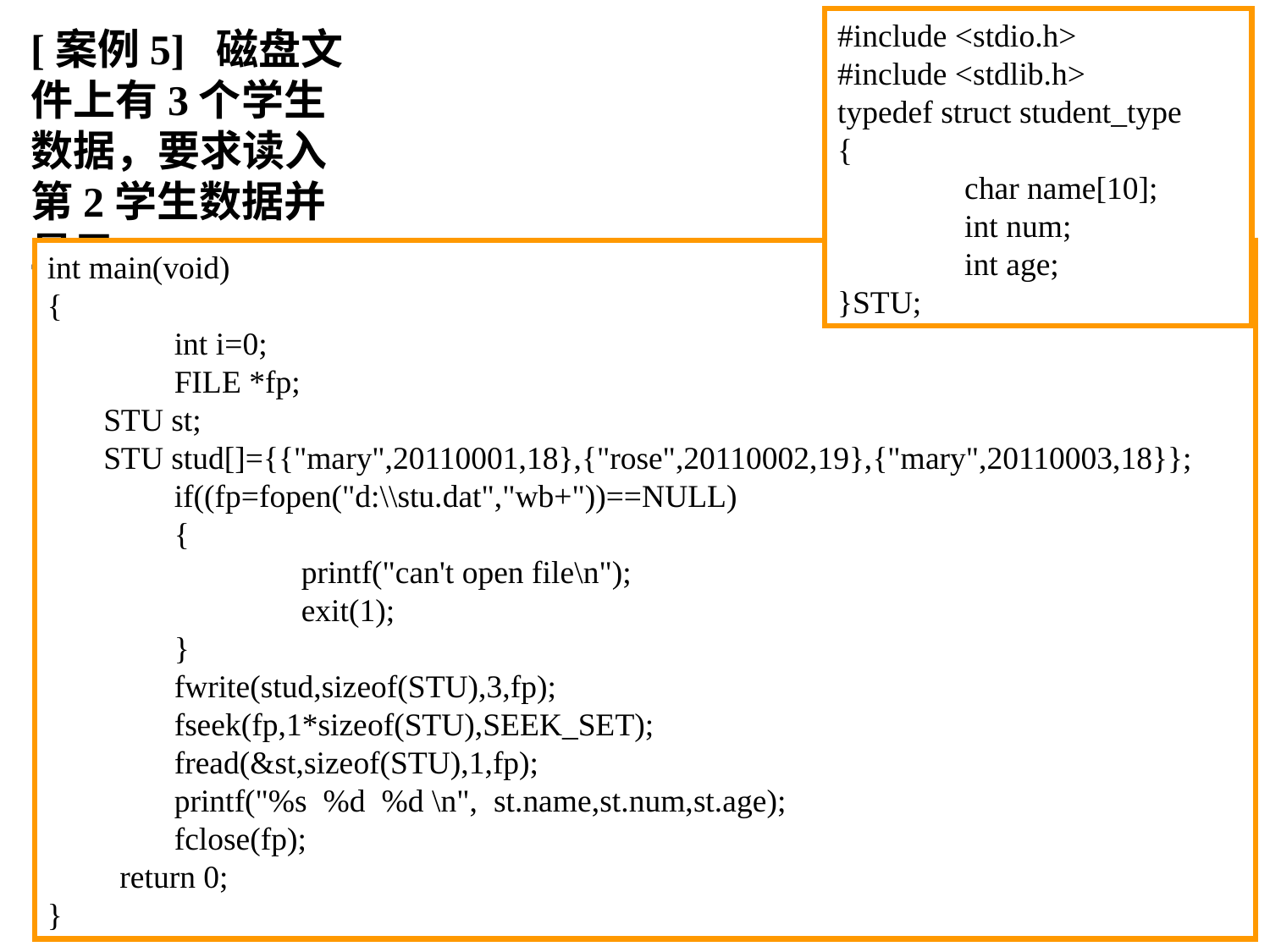

#include <stdio.h>
#include <stdlib.h>
typedef struct student_type
{
	char name[10];
	int num;
	int age;
}STU;
[案例5]  磁盘文件上有3个学生数据，要求读入第2学生数据并显示。
int main(void)
{
	int i=0;
	FILE *fp;
       STU st;
       STU stud[]={{"mary",20110001,18},{"rose",20110002,19},{"mary",20110003,18}};
	if((fp=fopen("d:\\stu.dat","wb+"))==NULL)
	{
		printf("can't open file\n");
		exit(1);
	}
	fwrite(stud,sizeof(STU),3,fp);
	fseek(fp,1*sizeof(STU),SEEK_SET);
	fread(&st,sizeof(STU),1,fp);
	printf("%s  %d  %d \n",  st.name,st.num,st.age);
	fclose(fp);
         return 0;
}
23